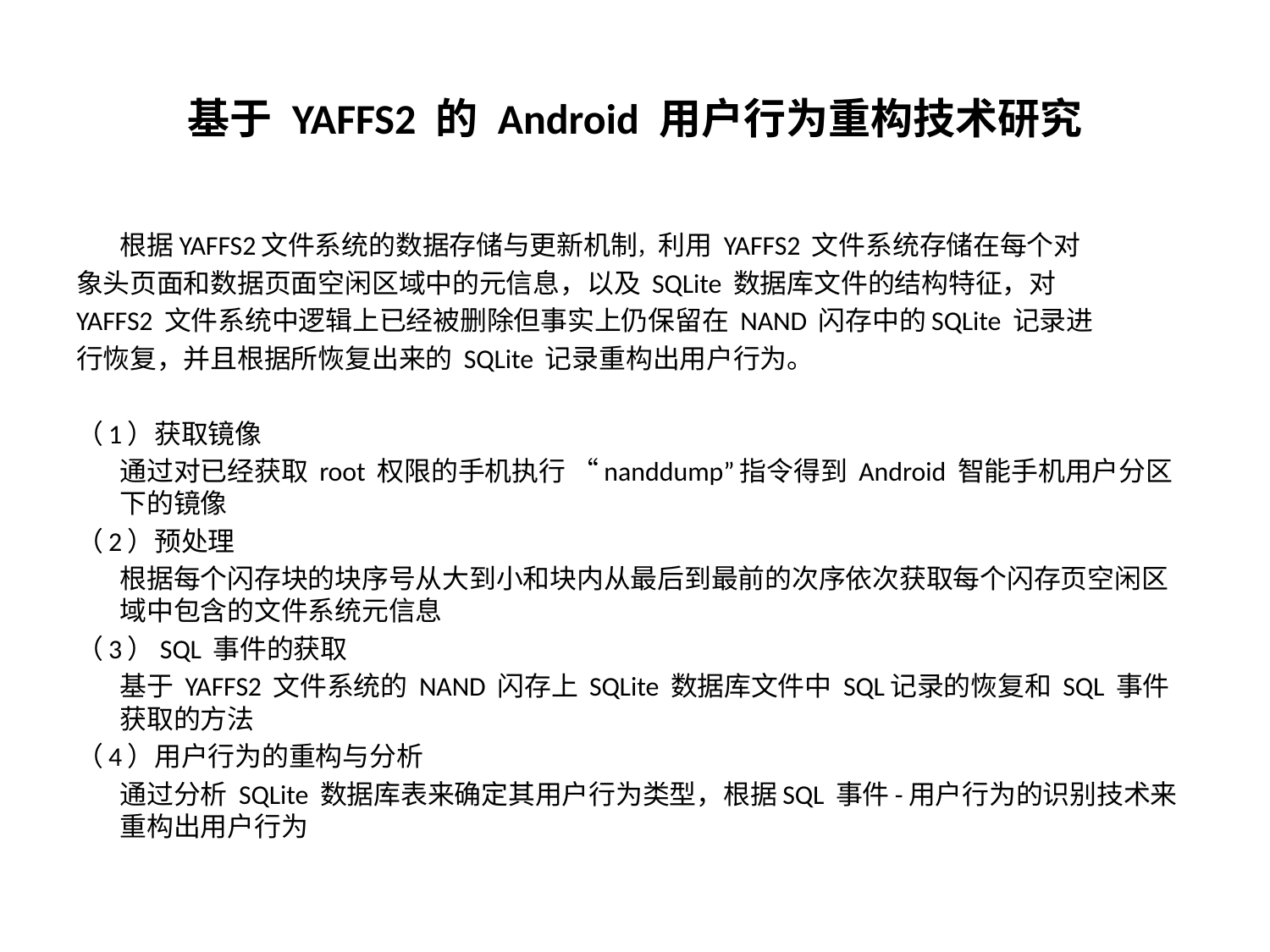

# 基于 YAFFS2 的 Android 用户行为重构技术研究
	根据YAFFS2文件系统的数据存储与更新机制，利用 YAFFS2 文件系统存储在每个对
象头页面和数据页面空闲区域中的元信息，以及 SQLite 数据库文件的结构特征，对
YAFFS2 文件系统中逻辑上已经被删除但事实上仍保留在 NAND 闪存中的SQLite 记录进
行恢复，并且根据所恢复出来的 SQLite 记录重构出用户行为。

（1）获取镜像
	通过对已经获取 root 权限的手机执行 “nanddump”指令得到 Android 智能手机用户分区下的镜像
（2）预处理
	根据每个闪存块的块序号从大到小和块内从最后到最前的次序依次获取每个闪存页空闲区域中包含的文件系统元信息
（3）SQL 事件的获取
	基于 YAFFS2 文件系统的 NAND 闪存上 SQLite 数据库文件中 SQL记录的恢复和 SQL 事件获取的方法
（4）用户行为的重构与分析
	通过分析 SQLite 数据库表来确定其用户行为类型，根据SQL 事件-用户行为的识别技术来重构出用户行为